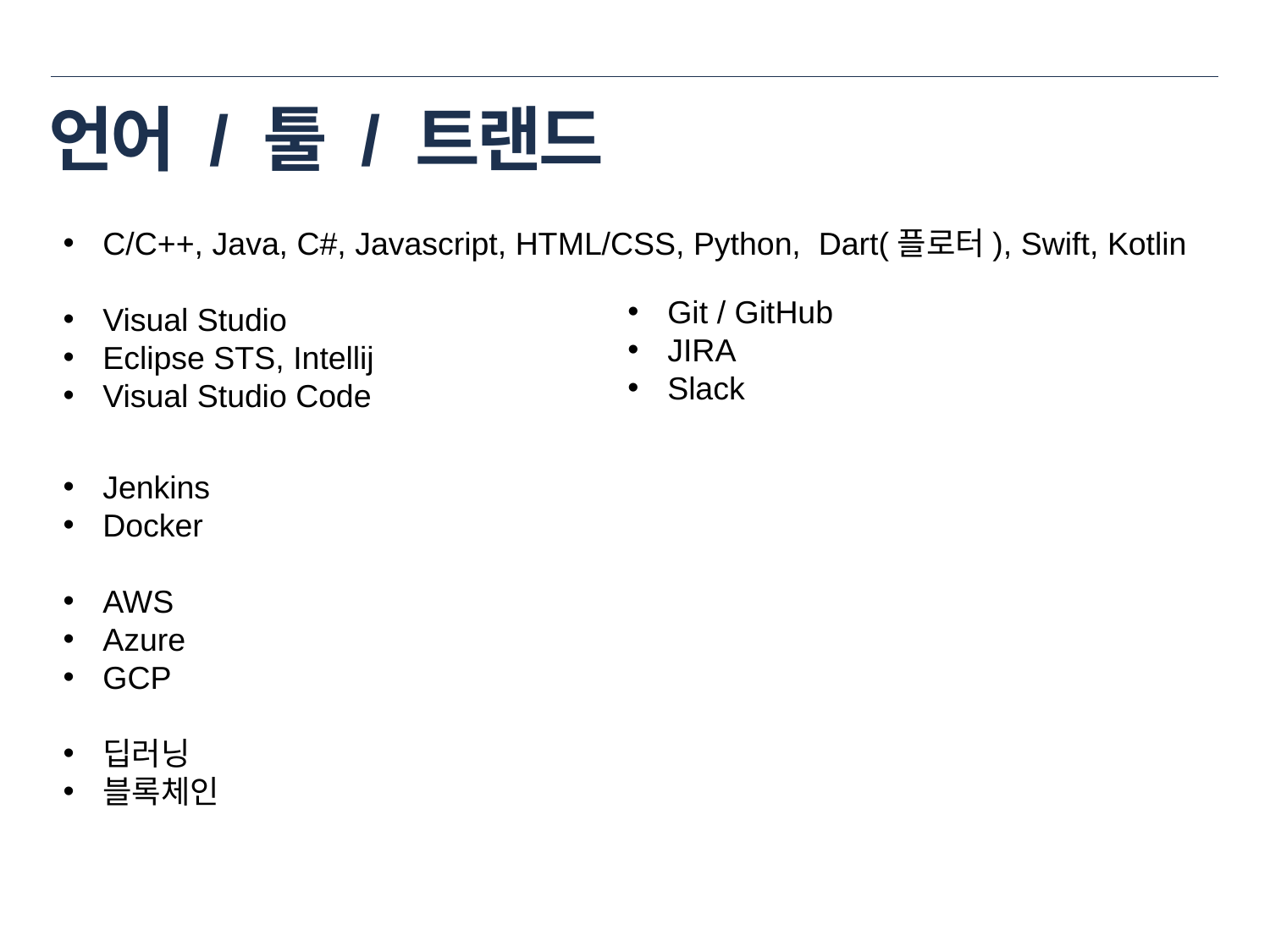

# 언어 / 툴 / 트랜드
C/C++, Java, C#, Javascript, HTML/CSS, Python,  Dart(플로터), Swift, Kotlin

Visual Studio
Eclipse STS, Intellij
Visual Studio Code

Git / GitHub
JIRA
Slack
Jenkins
Docker

AWS
Azure
GCP

딥러닝
블록체인